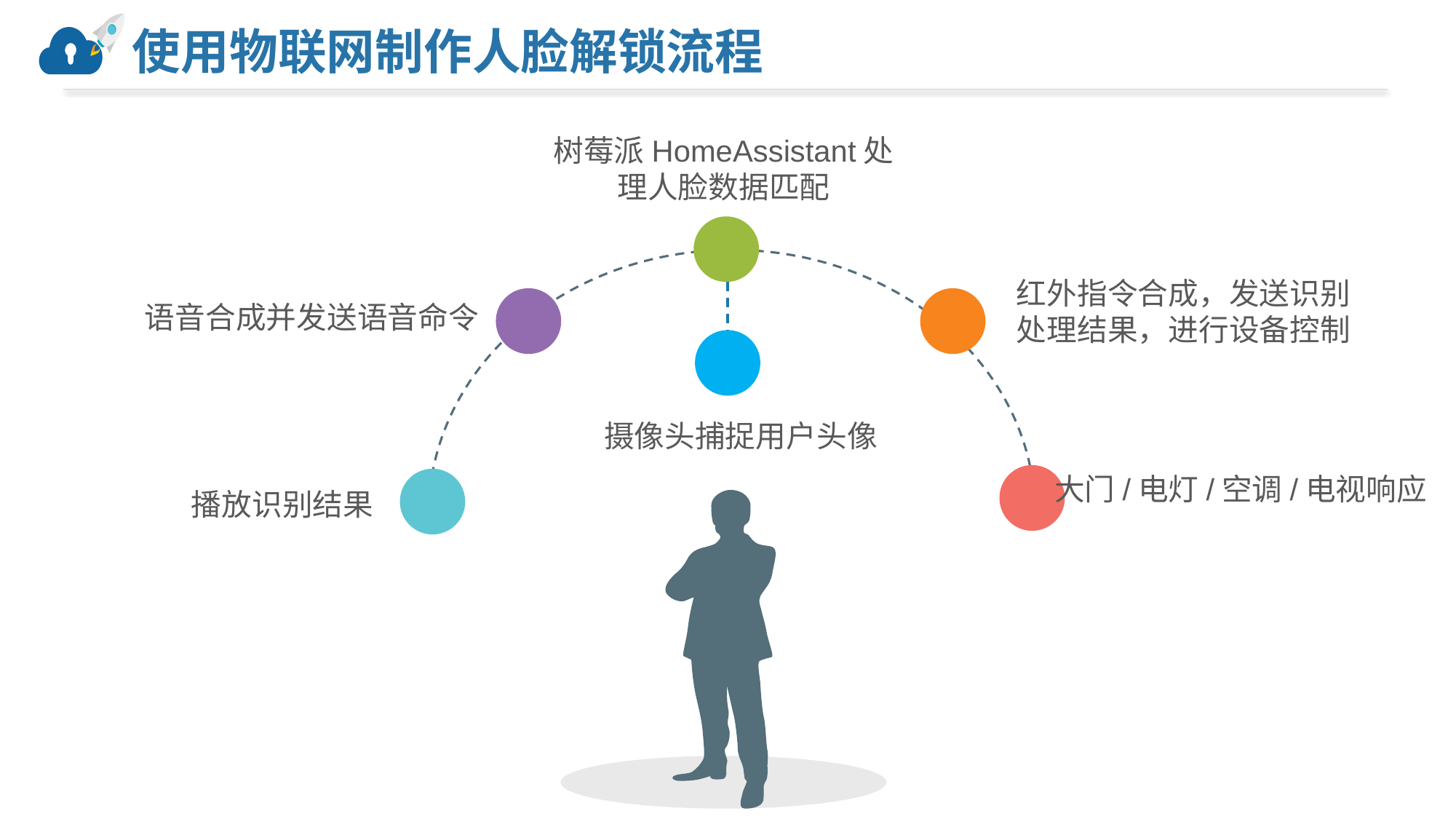

# 使用物联网制作人脸解锁流程

树莓派HomeAssistant处理人脸数据匹配

红外指令合成，发送识别处理结果，进行设备控制

语音合成并发送语音命令

摄像头捕捉用户头像

大门/电灯/空调/电视响应

播放识别结果